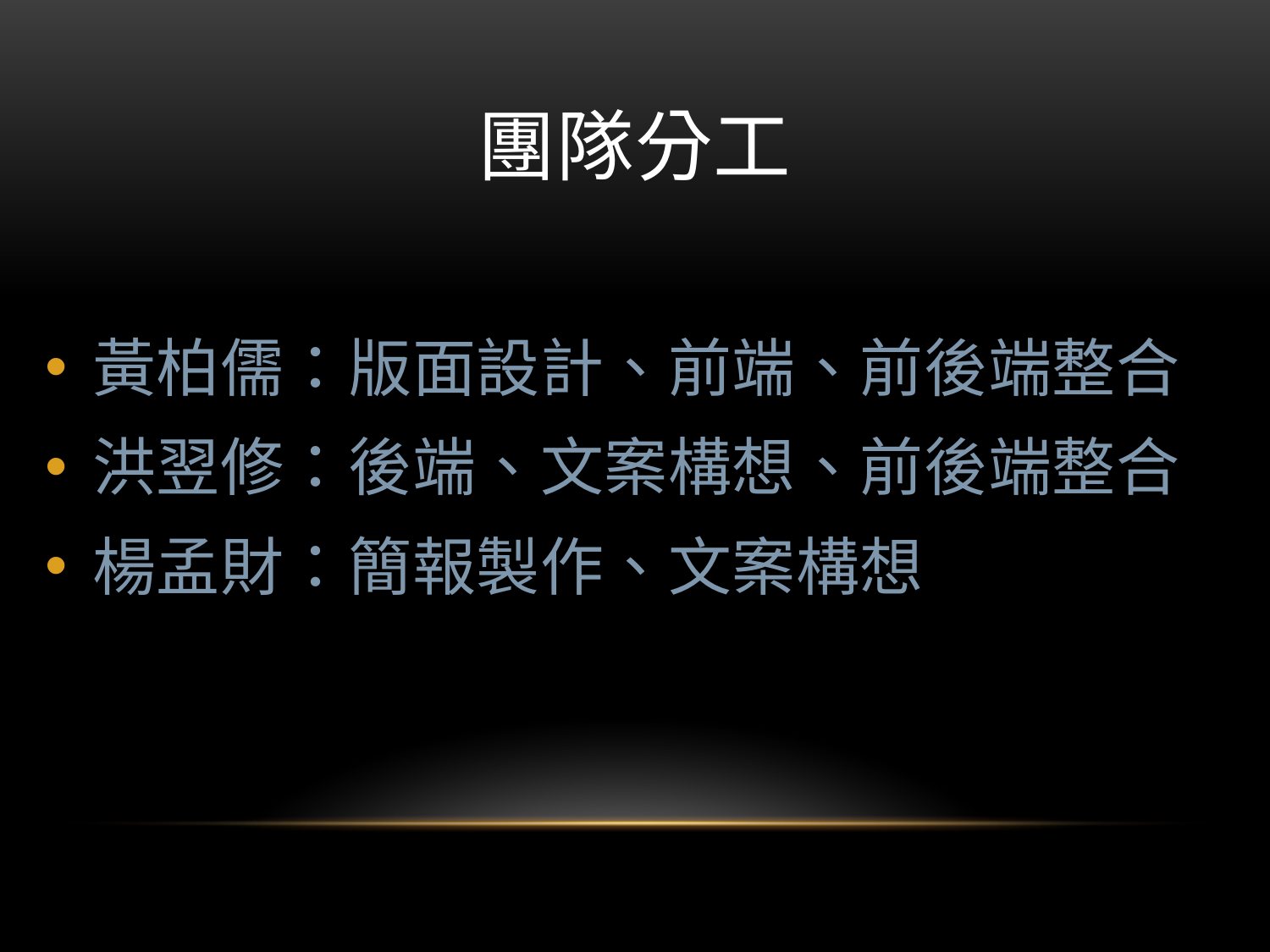

# 團隊分工

黃柏儒：版面設計、前端、前後端整合
洪翌修：後端、文案構想、前後端整合
楊孟財：簡報製作、文案構想